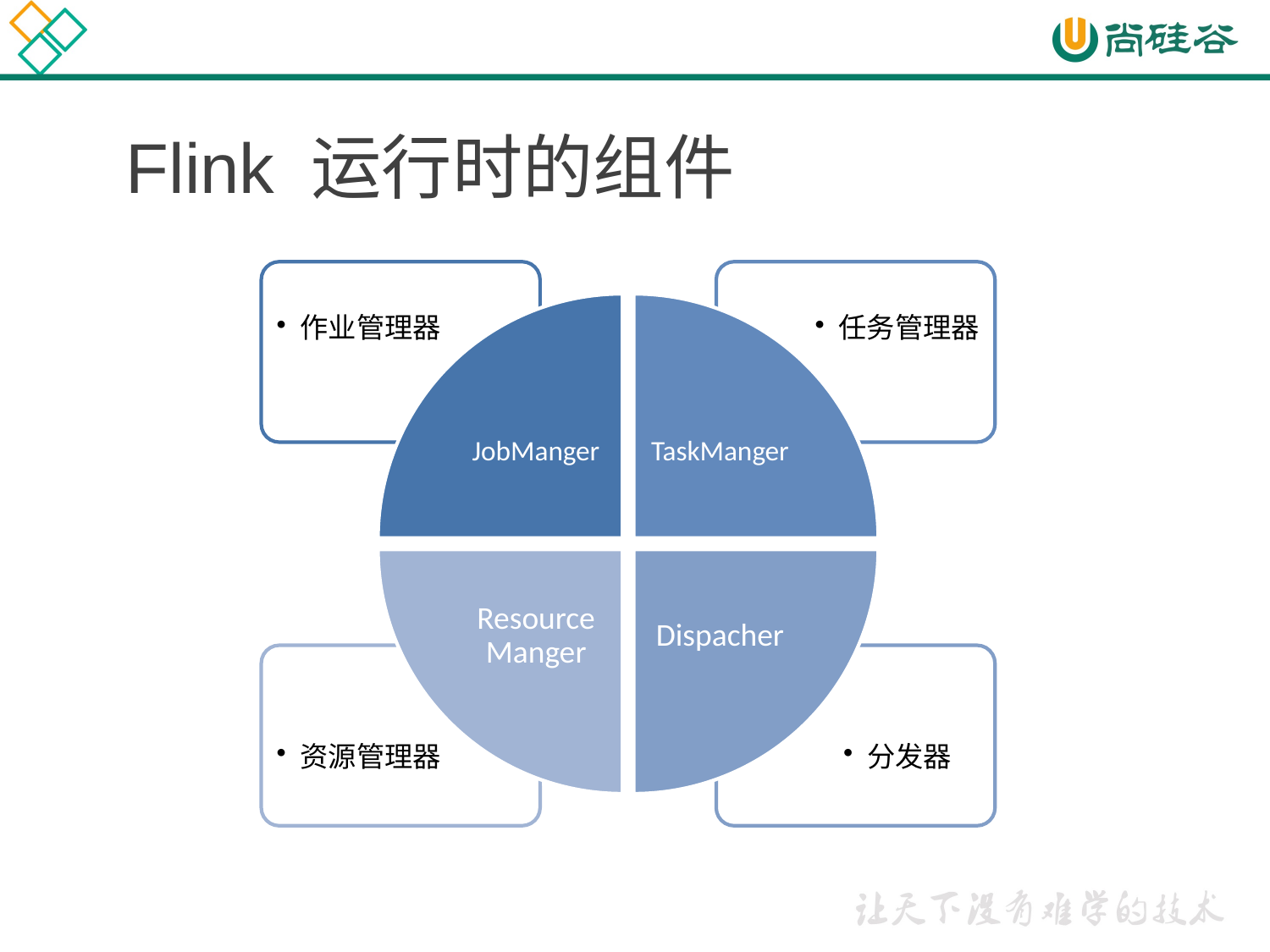

Flink 运行时的组件

作业管理器

任务管理器

JobManger

TaskManger

ResourceManger

Dispacher

资源管理器

分发器